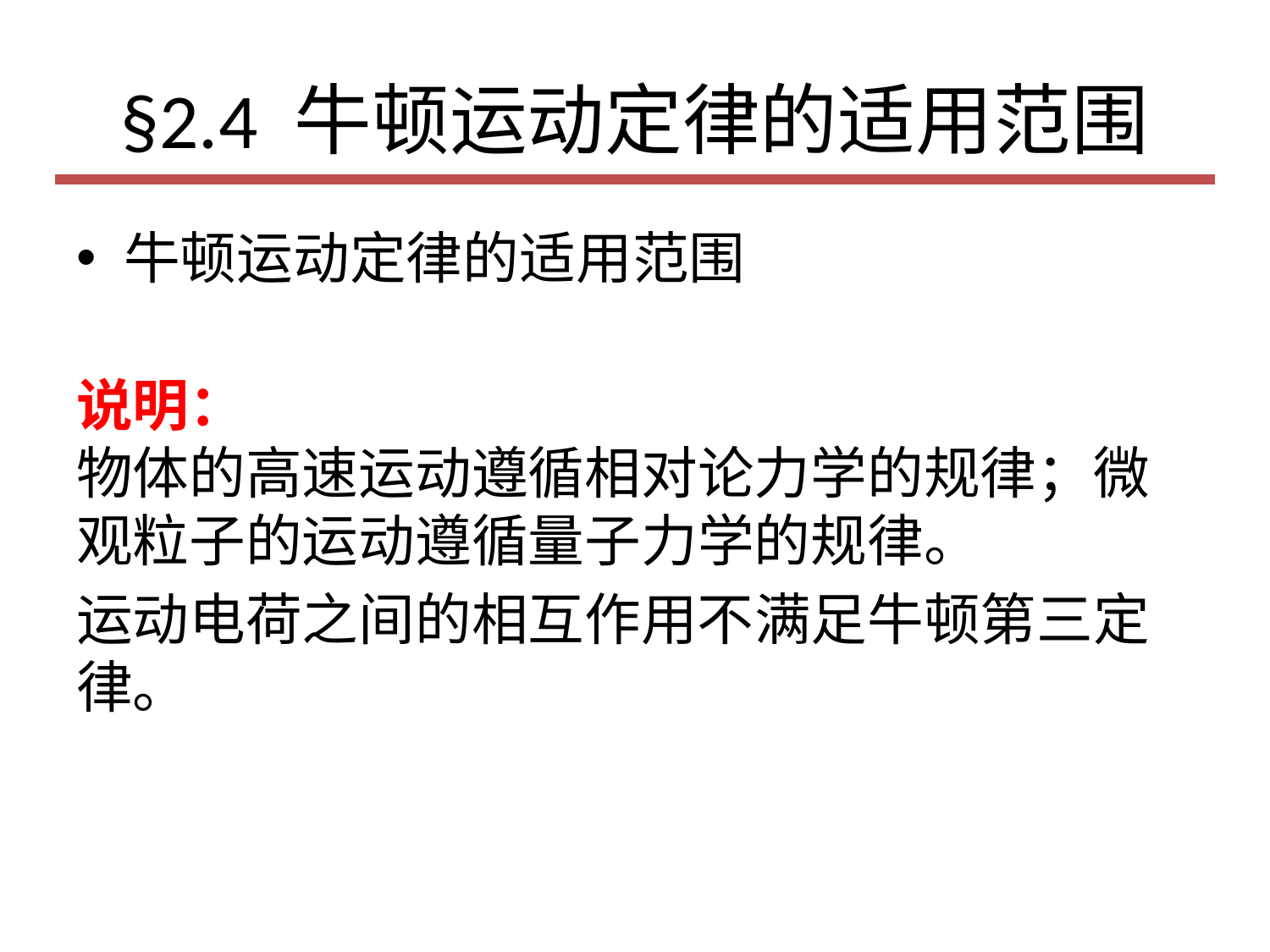

# §2.4 牛顿运动定律的适用范围
牛顿运动定律的适用范围
说明：
物体的高速运动遵循相对论力学的规律；微观粒子的运动遵循量子力学的规律。
运动电荷之间的相互作用不满足牛顿第三定律。